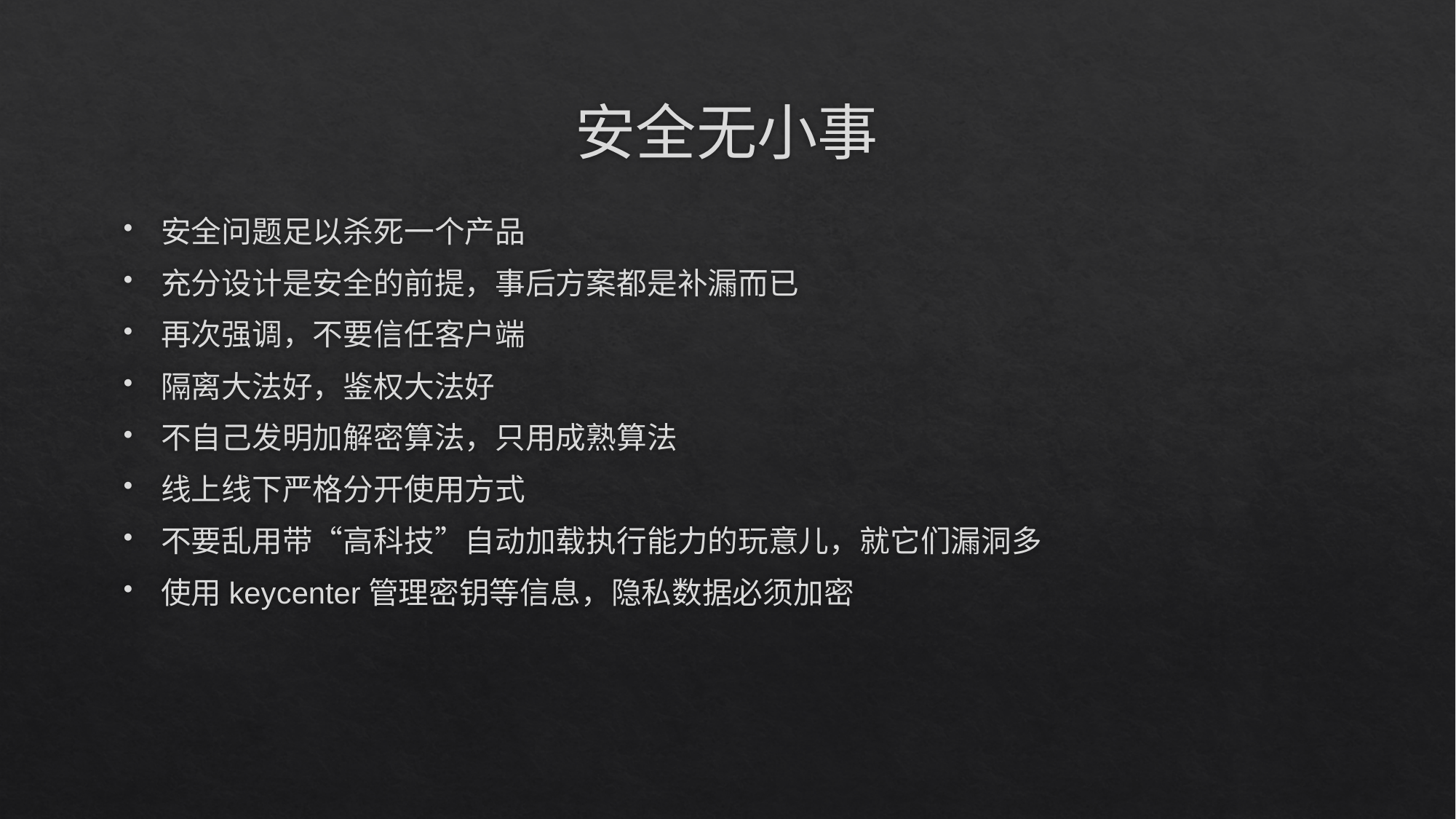

# 安全无小事
安全问题足以杀死一个产品
充分设计是安全的前提，事后方案都是补漏而已
再次强调，不要信任客户端
隔离大法好，鉴权大法好
不自己发明加解密算法，只用成熟算法
线上线下严格分开使用方式
不要乱用带“高科技”自动加载执行能力的玩意儿，就它们漏洞多
使用keycenter管理密钥等信息，隐私数据必须加密